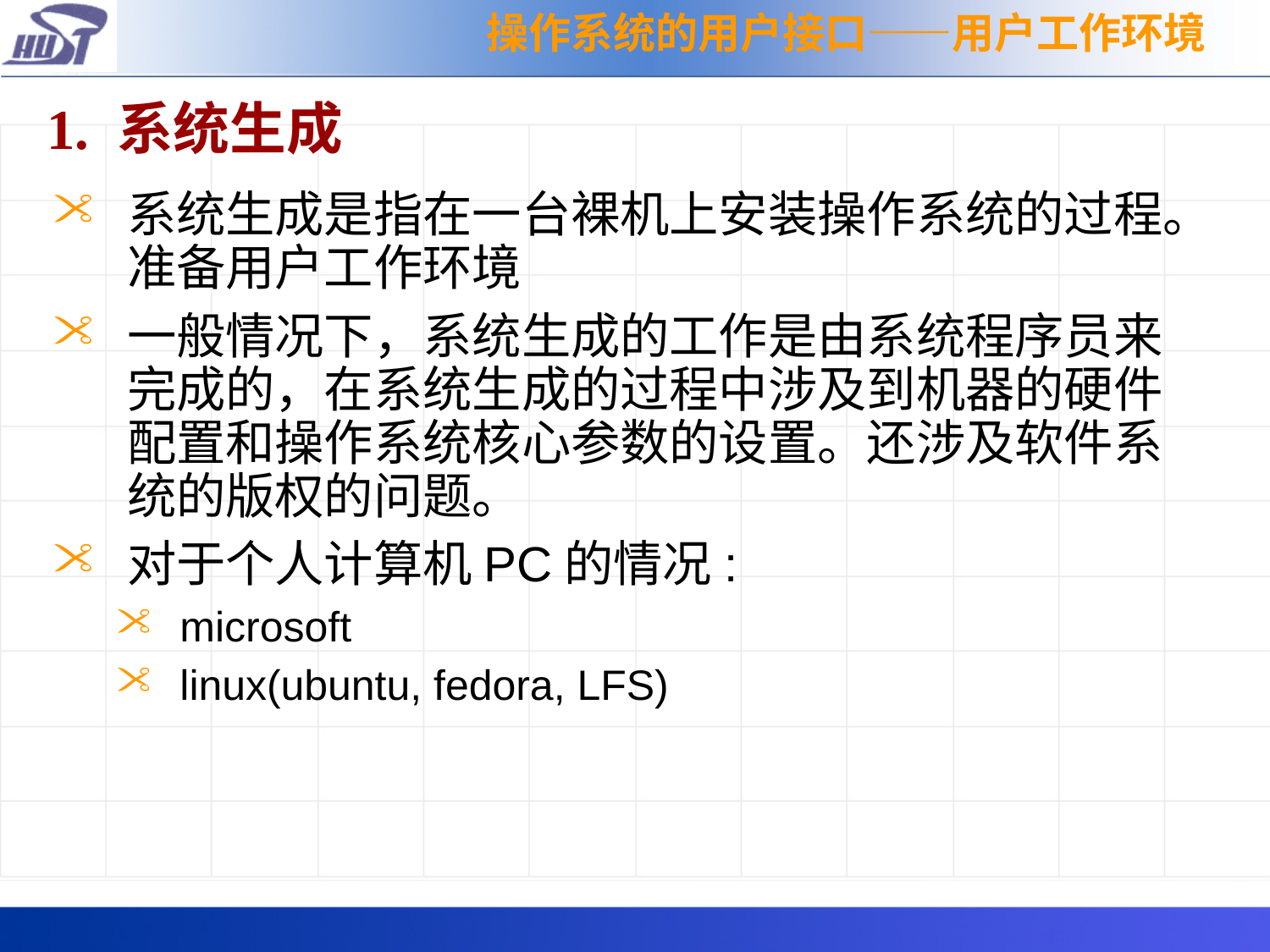

操作系统的用户接口——用户工作环境
1. 系统生成
系统生成是指在一台裸机上安装操作系统的过程。准备用户工作环境
一般情况下，系统生成的工作是由系统程序员来完成的，在系统生成的过程中涉及到机器的硬件配置和操作系统核心参数的设置。还涉及软件系统的版权的问题。
对于个人计算机PC的情况:
microsoft
linux(ubuntu, fedora, LFS)